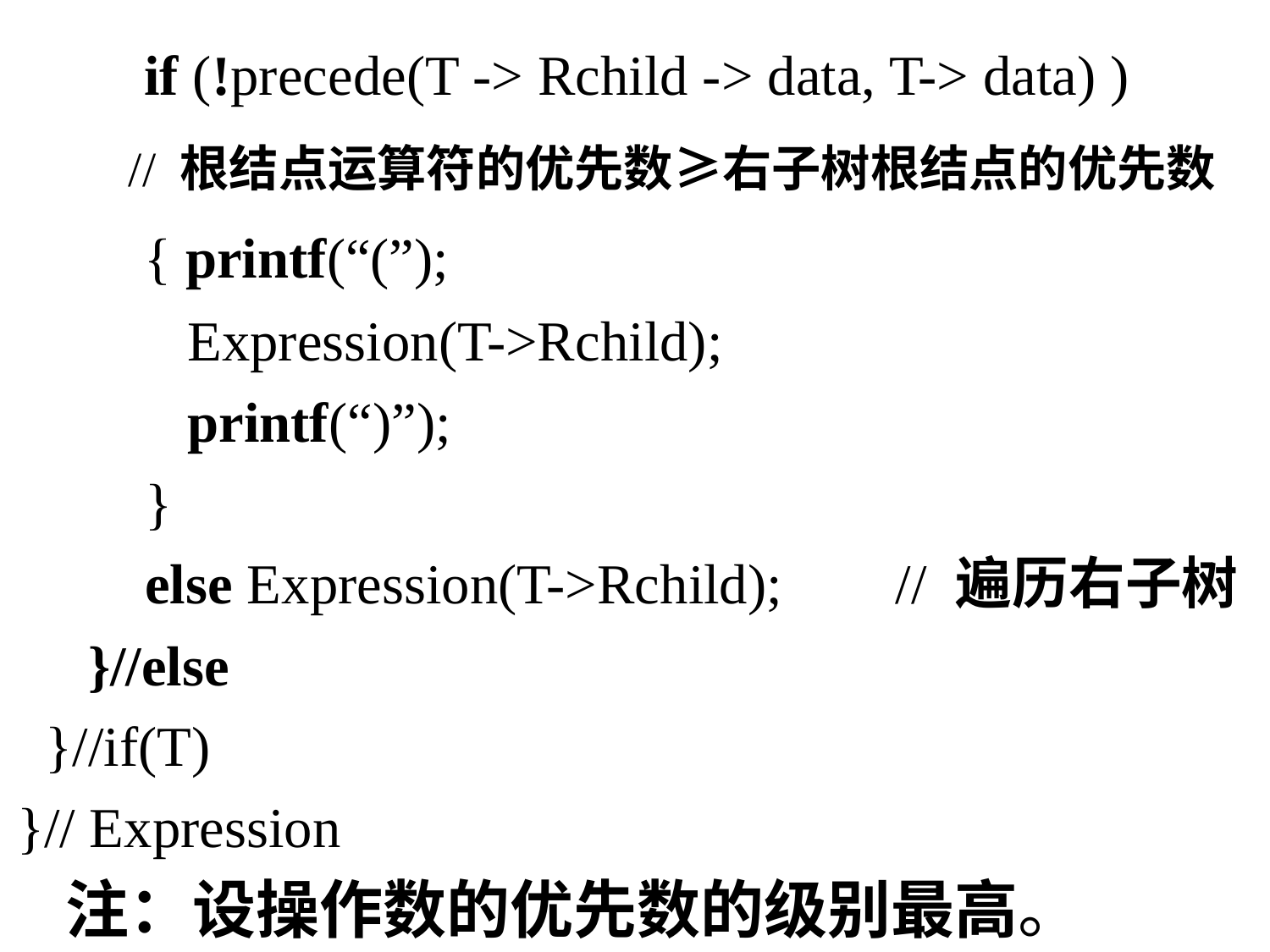

if (!precede(T -> Rchild -> data, T-> data) )
       // 根结点运算符的优先数≥右子树根结点的优先数
        { printf(“(”);
            Expression(T->Rchild);
            printf(“)”);
         }
         else Expression(T->Rchild);        // 遍历右子树
     }//else
  }//if(T)
}// Expression
注：设操作数的优先数的级别最高。